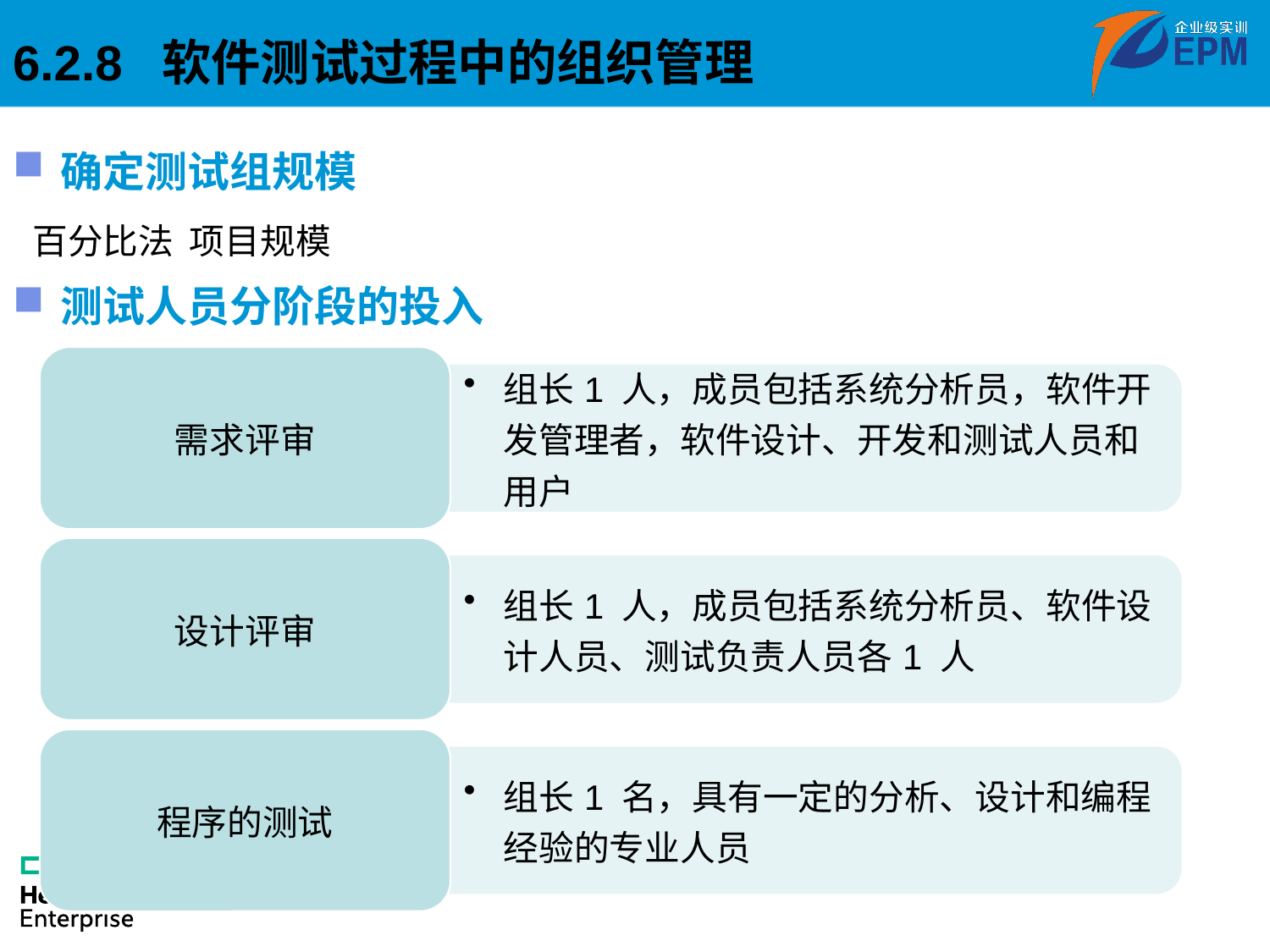

6.2.8  软件测试过程中的组织管理
确定测试组规模
 百分比法  项目规模
测试人员分阶段的投入

需求评审
组长1 人，成员包括系统分析员，软件开发管理者，软件设计、开发和测试人员和用户
设计评审
组长1 人，成员包括系统分析员、软件设计人员、测试负责人员各1 人
程序的测试
组长1 名，具有一定的分析、设计和编程经验的专业人员